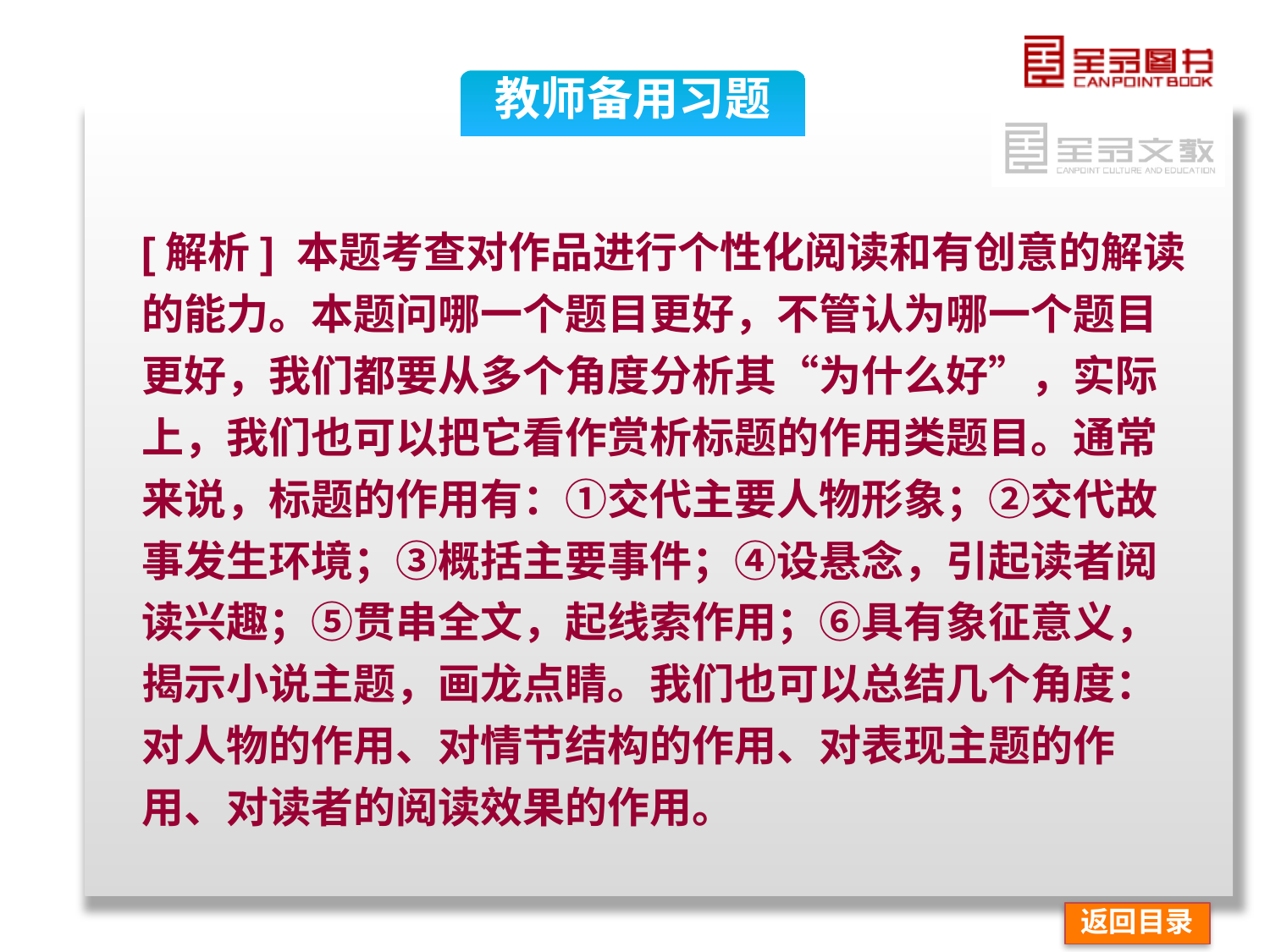

教师备用习题
[解析] 本题考查对作品进行个性化阅读和有创意的解读的能力。本题问哪一个题目更好，不管认为哪一个题目更好，我们都要从多个角度分析其“为什么好”，实际上，我们也可以把它看作赏析标题的作用类题目。通常来说，标题的作用有：①交代主要人物形象；②交代故事发生环境；③概括主要事件；④设悬念，引起读者阅读兴趣；⑤贯串全文，起线索作用；⑥具有象征意义，揭示小说主题，画龙点睛。我们也可以总结几个角度：对人物的作用、对情节结构的作用、对表现主题的作用、对读者的阅读效果的作用。
返回目录